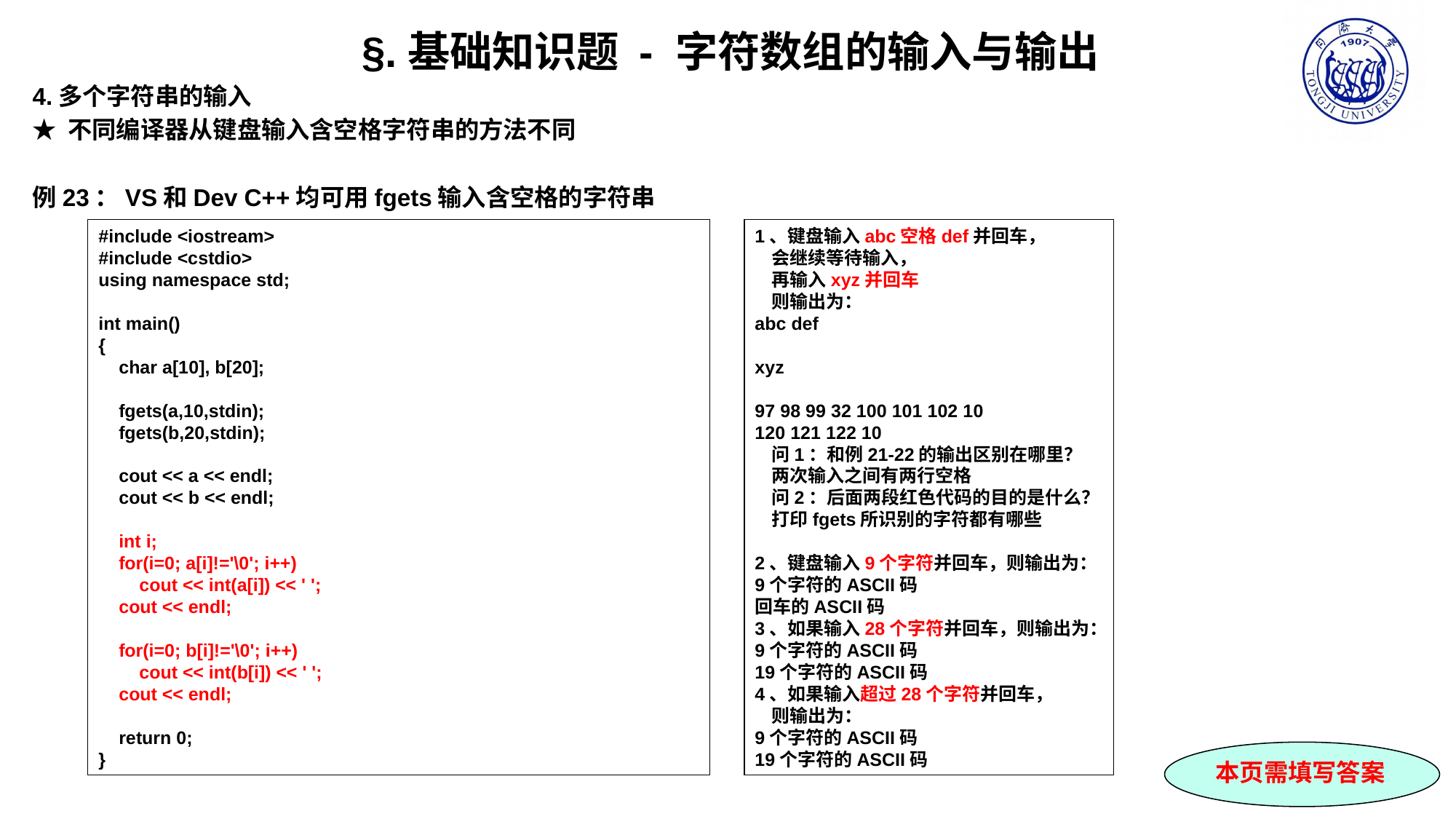

§.基础知识题 - 字符数组的输入与输出
4.多个字符串的输入
★ 不同编译器从键盘输入含空格字符串的方法不同

例23：VS和Dev C++均可用fgets输入含空格的字符串
#include <iostream>
#include <cstdio>
using namespace std;

int main()
{
    char a[10], b[20];

    fgets(a,10,stdin);
    fgets(b,20,stdin);

    cout << a << endl;
    cout << b << endl;

    int i;
    for(i=0; a[i]!='\0'; i++)
        cout << int(a[i]) << ' ';
    cout << endl;

    for(i=0; b[i]!='\0'; i++)
        cout << int(b[i]) << ' ';
    cout << endl;

    return 0;
}

1、键盘输入abc空格def并回车，
   会继续等待输入，
   再输入xyz并回车
   则输出为：
abc def

xyz

97 98 99 32 100 101 102 10
120 121 122 10
   问1：和例21-22的输出区别在哪里？
   两次输入之间有两行空格
   问2：后面两段红色代码的目的是什么？
   打印fgets所识别的字符都有哪些

2、键盘输入9个字符并回车，则输出为：
9个字符的ASCII码
回车的ASCII码
3、如果输入28个字符并回车，则输出为：
9个字符的ASCII码
19个字符的ASCII码
4、如果输入超过28个字符并回车，
   则输出为：
9个字符的ASCII码
19个字符的ASCII码

本页需填写答案